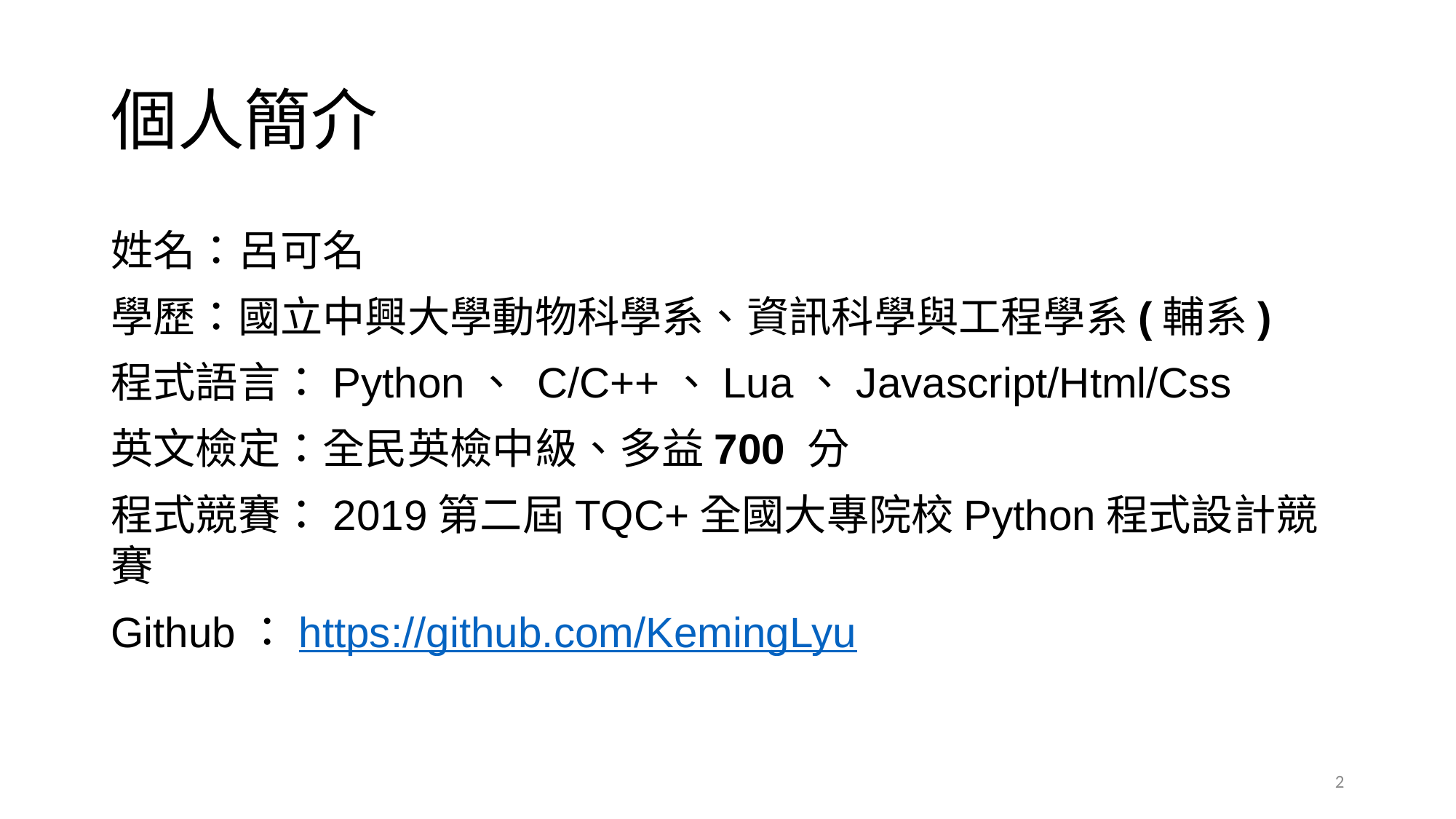

# 個人簡介
姓名：呂可名
學歷：國立中興大學動物科學系、資訊科學與工程學系(輔系)
程式語言：Python、 C/C++、Lua、Javascript/Html/Css
英文檢定：全民英檢中級、多益700 分
程式競賽：2019第二屆TQC+全國大專院校Python程式設計競賽
Github：https://github.com/KemingLyu

2